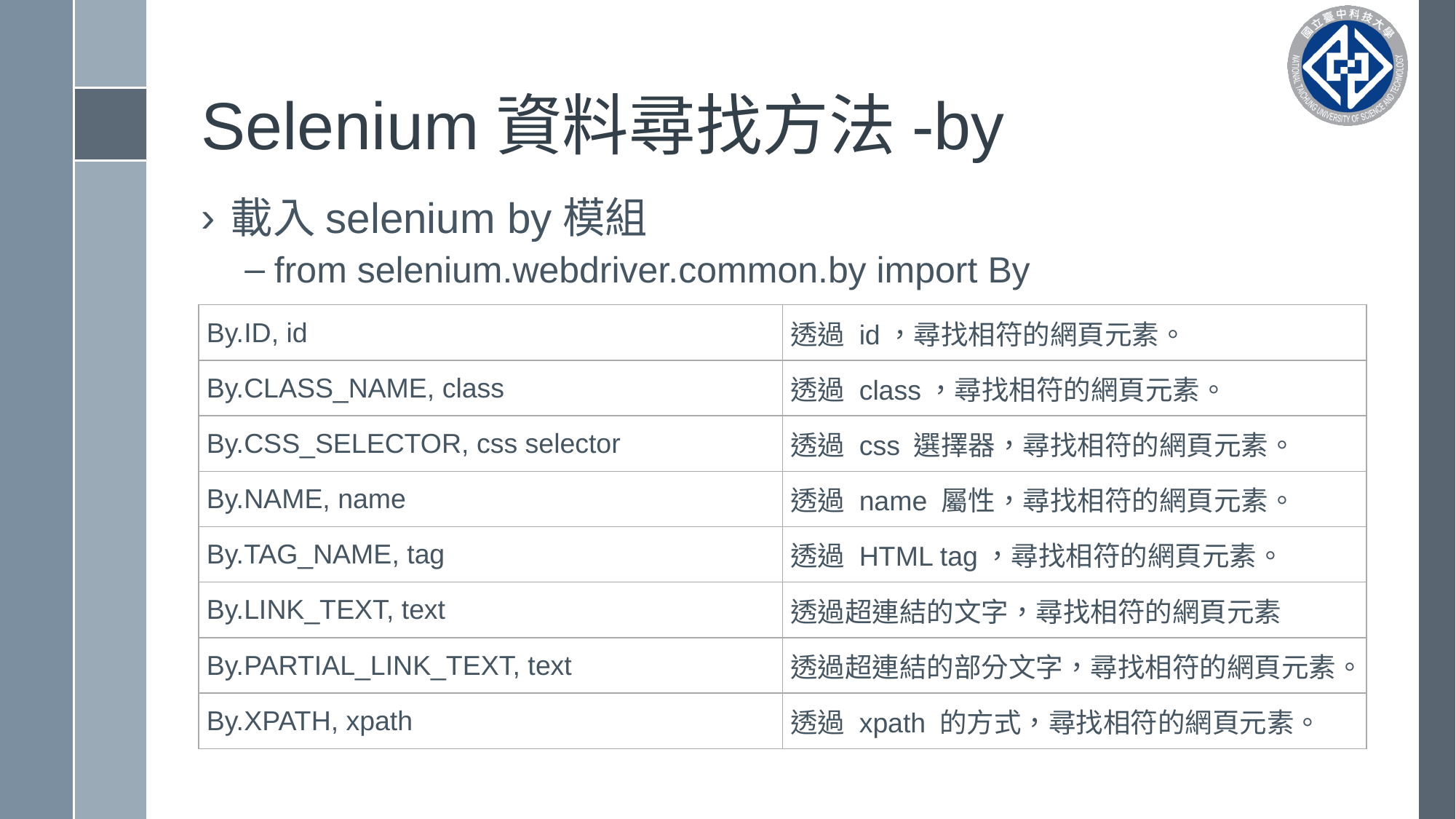

# Selenium資料尋找方法-by
載入selenium by模組
from selenium.webdriver.common.by import By
| By.ID, id | 透過 id，尋找相符的網頁元素。 |
| --- | --- |
| By.CLASS\_NAME, class | 透過 class，尋找相符的網頁元素。 |
| By.CSS\_SELECTOR, css selector | 透過 css 選擇器，尋找相符的網頁元素。 |
| By.NAME, name | 透過 name 屬性，尋找相符的網頁元素。 |
| By.TAG\_NAME, tag | 透過 HTML tag，尋找相符的網頁元素。 |
| By.LINK\_TEXT, text | 透過超連結的文字，尋找相符的網頁元素 |
| By.PARTIAL\_LINK\_TEXT, text | 透過超連結的部分文字，尋找相符的網頁元素。 |
| By.XPATH, xpath | 透過 xpath 的方式，尋找相符的網頁元素。 |